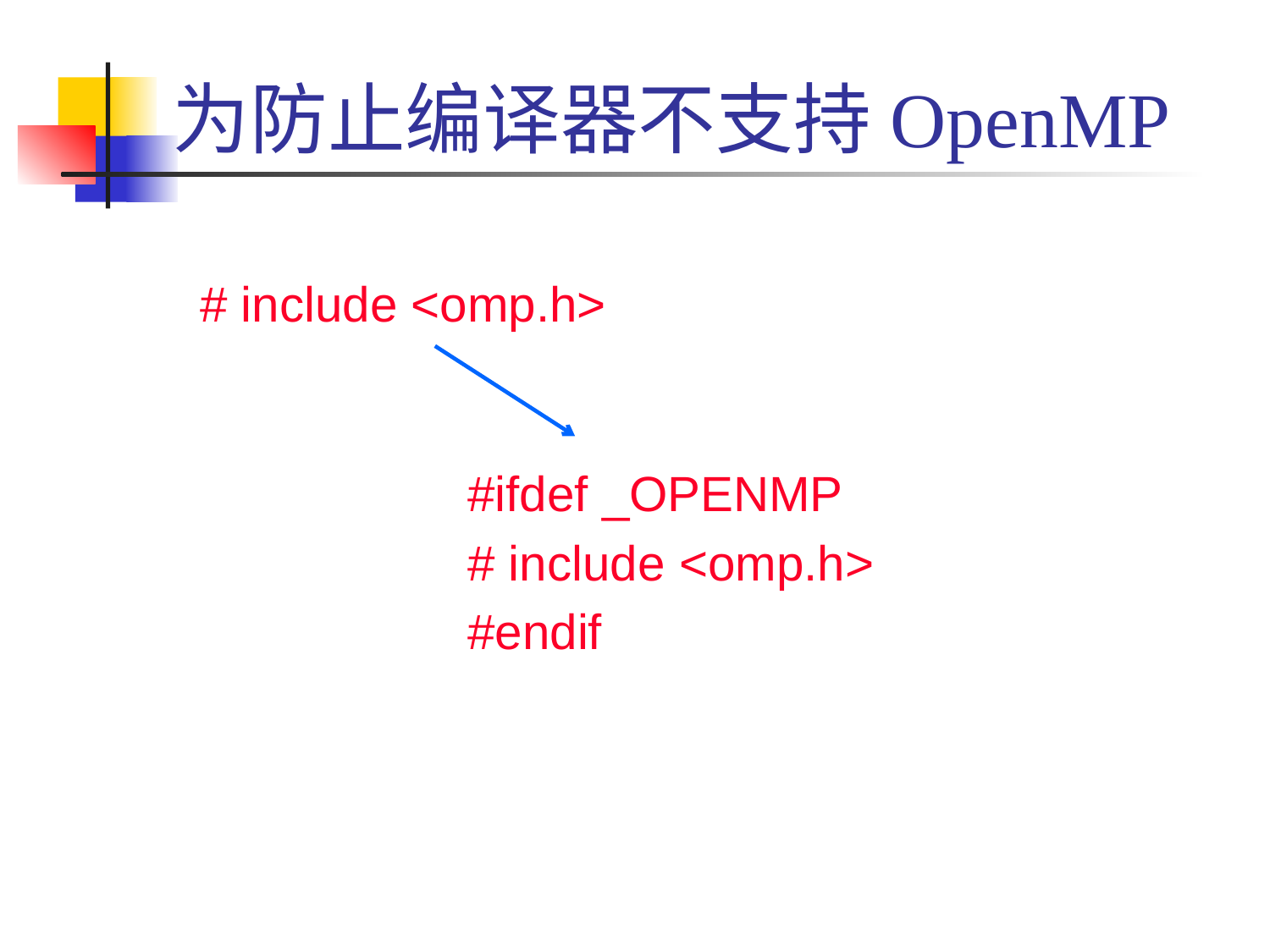

# 为防止编译器不支持OpenMP

# include <omp.h>
#ifdef _OPENMP
# include <omp.h>
#endif